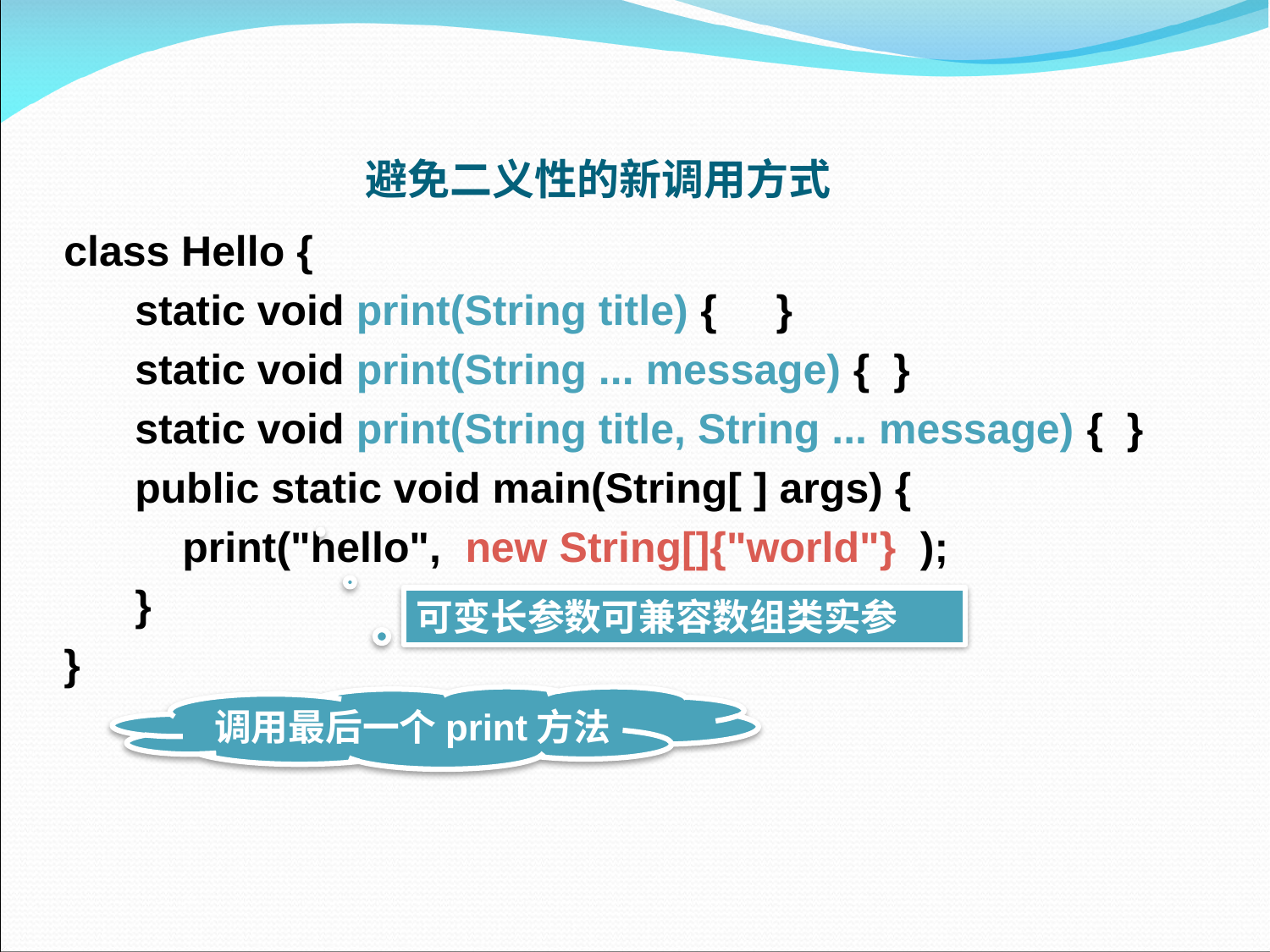

# 避免二义性的新调用方式
class Hello {
      static void print(String title) {     }
      static void print(String ... message) {  }
      static void print(String title, String ... message) {  }
      public static void main(String[ ] args) {
          print("hello",  new String[]{"world"}  );
      }
}
可变长参数可兼容数组类实参
调用最后一个print方法